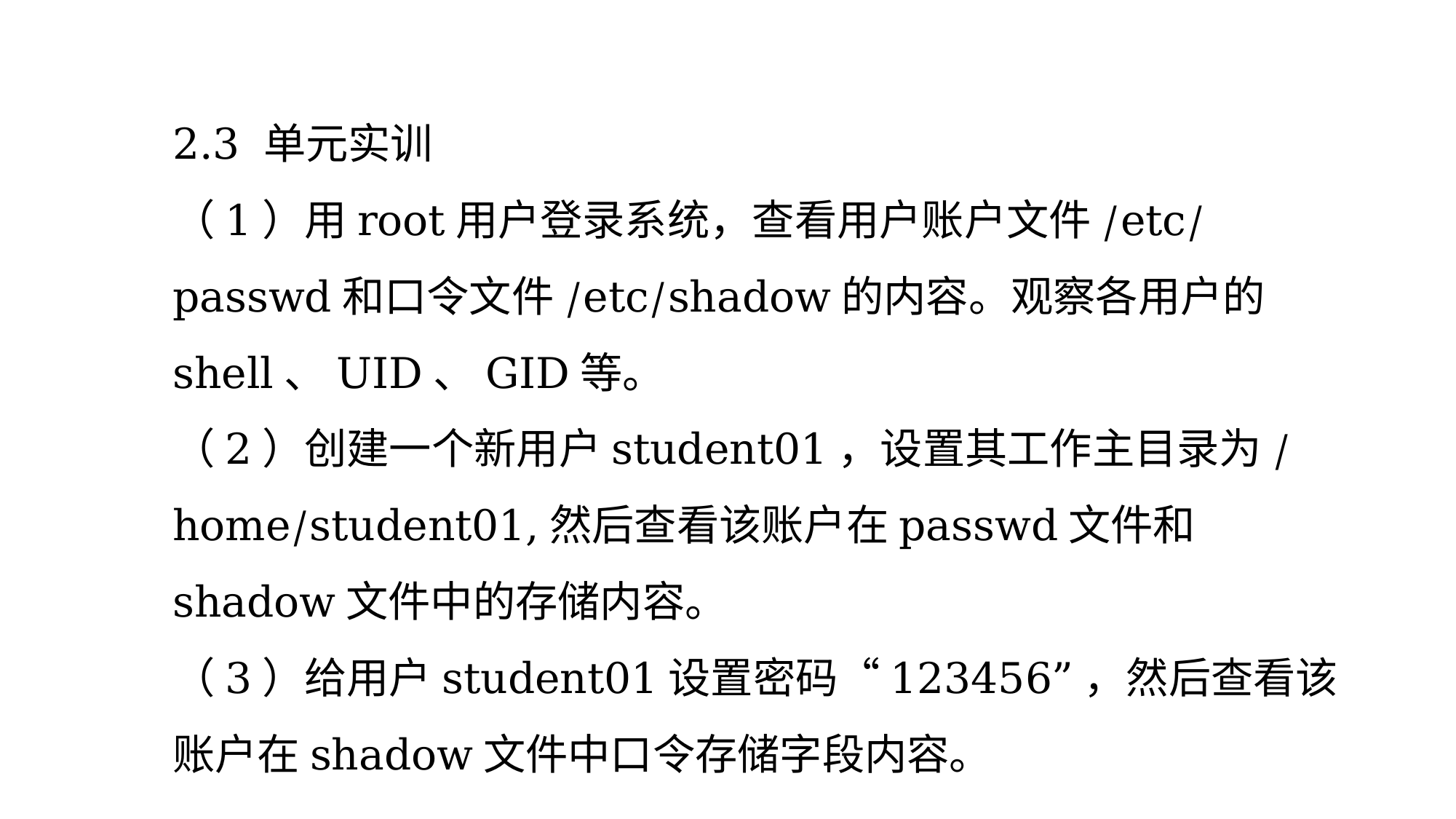

2.3 单元实训
（1）用root用户登录系统，查看用户账户文件/etc/passwd和口令文件/etc/shadow的内容。观察各用户的shell、UID、GID等。
（2）创建一个新用户student01，设置其工作主目录为/home/student01,然后查看该账户在passwd文件和shadow文件中的存储内容。
（3）给用户student01设置密码“123456”，然后查看该账户在shadow文件中口令存储字段内容。